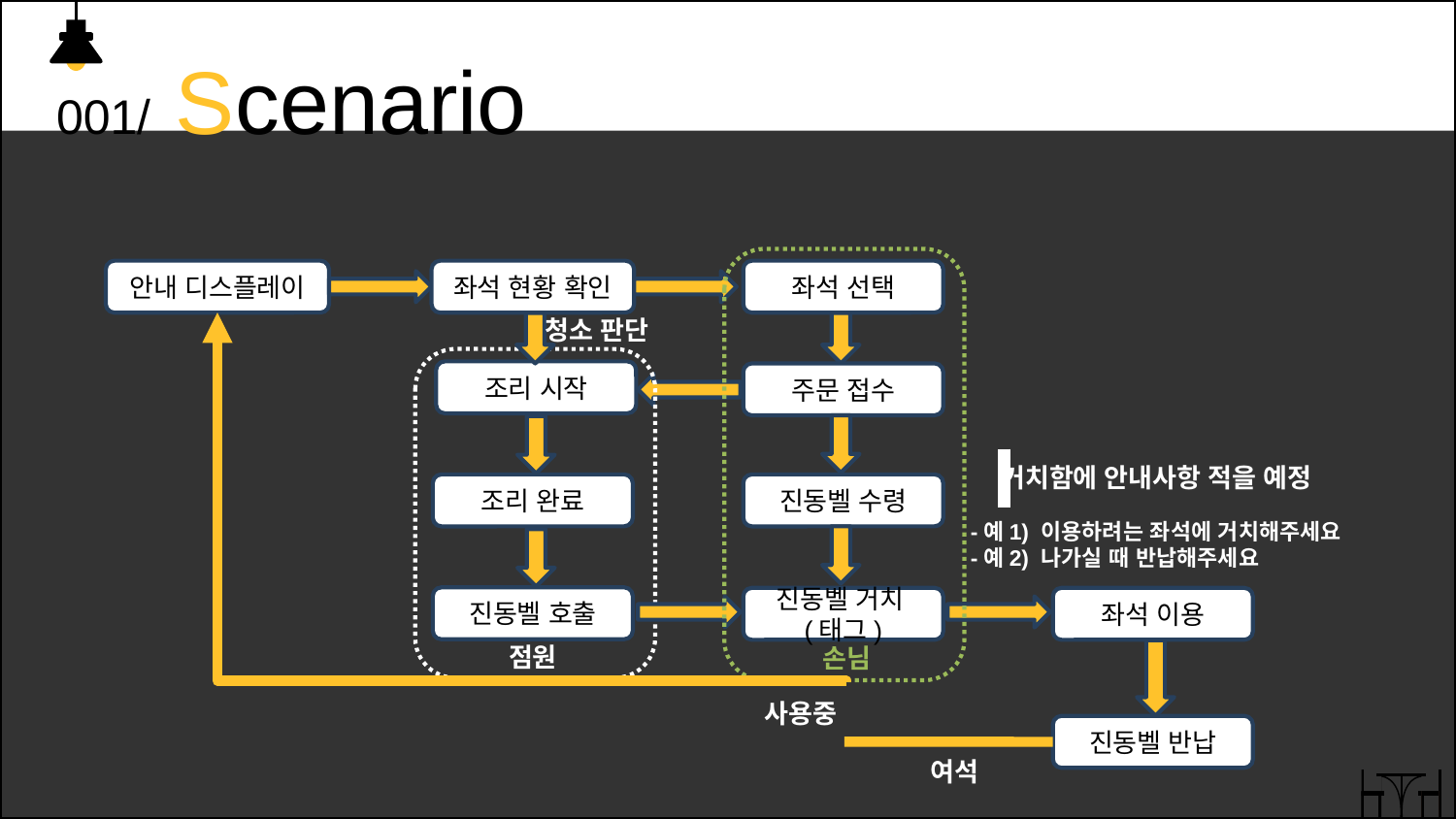

001/ Scenario

안내 디스플레이
좌석 현황 확인
좌석 선택

청소 판단

조리 시작
주문 접수

거치함에 안내사항 적을 예정
-예1) 이용하려는 좌석에 거치해주세요
-예2) 나가실 때 반납해주세요
조리 완료
진동벨 수령

진동벨 호출
진동벨 거치(태그)
좌석 이용

점원
손님

사용중
진동벨 반납
여석